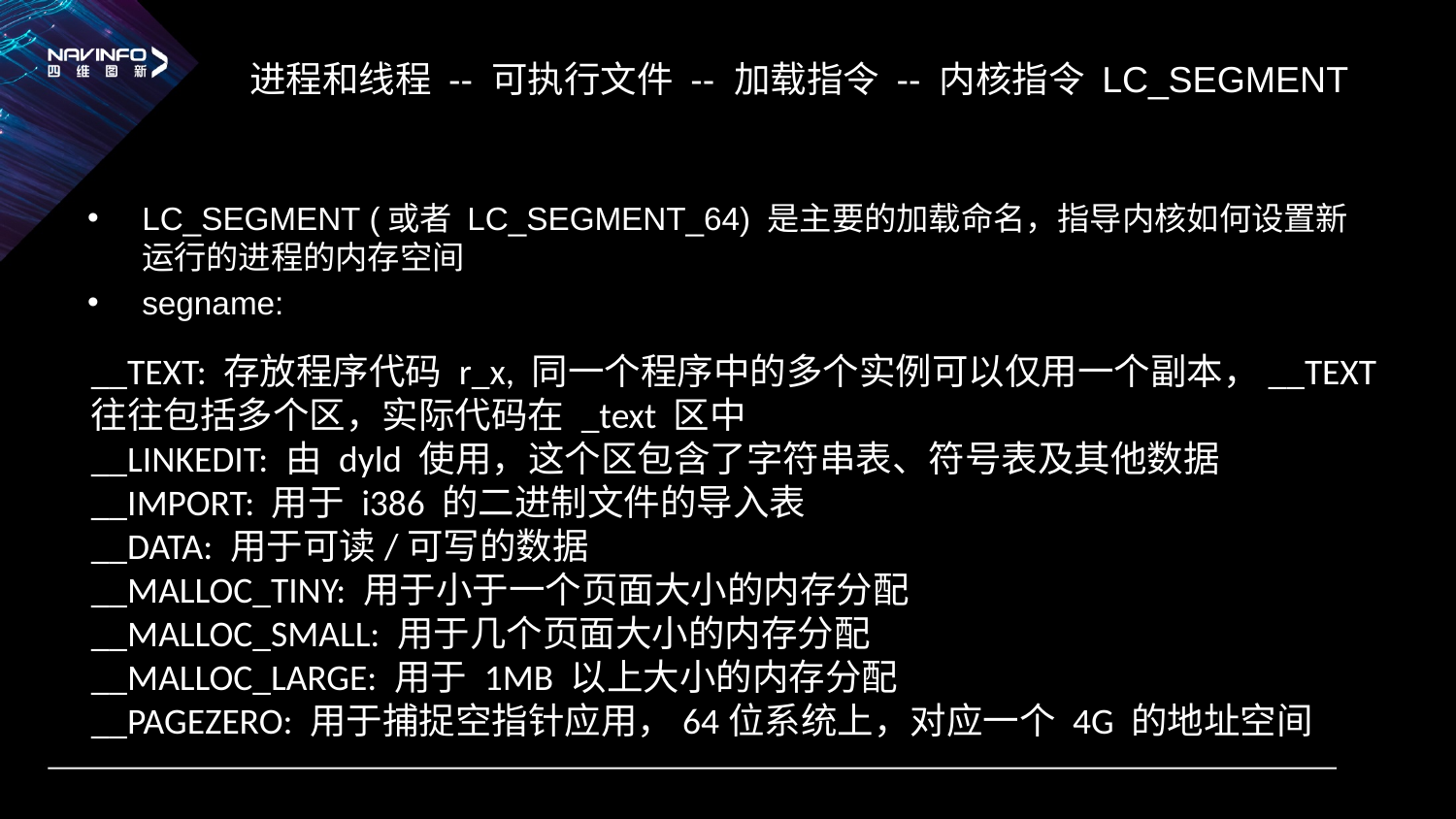

# 进程和线程 -- 可执行文件 -- 加载指令 -- 内核指令 LC_SEGMENT
LC_SEGMENT (或者 LC_SEGMENT_64) 是主要的加载命名，指导内核如何设置新运行的进程的内存空间
segname:
__TEXT: 存放程序代码 r_x, 同一个程序中的多个实例可以仅用一个副本，__TEXT
往往包括多个区，实际代码在 _text 区中
__LINKEDIT: 由 dyld 使用，这个区包含了字符串表、符号表及其他数据
__IMPORT: 用于 i386 的二进制文件的导入表
__DATA: 用于可读/可写的数据
__MALLOC_TINY: 用于小于一个页面大小的内存分配
__MALLOC_SMALL: 用于几个页面大小的内存分配
__MALLOC_LARGE: 用于 1MB 以上大小的内存分配
__PAGEZERO: 用于捕捉空指针应用，64位系统上，对应一个 4G 的地址空间